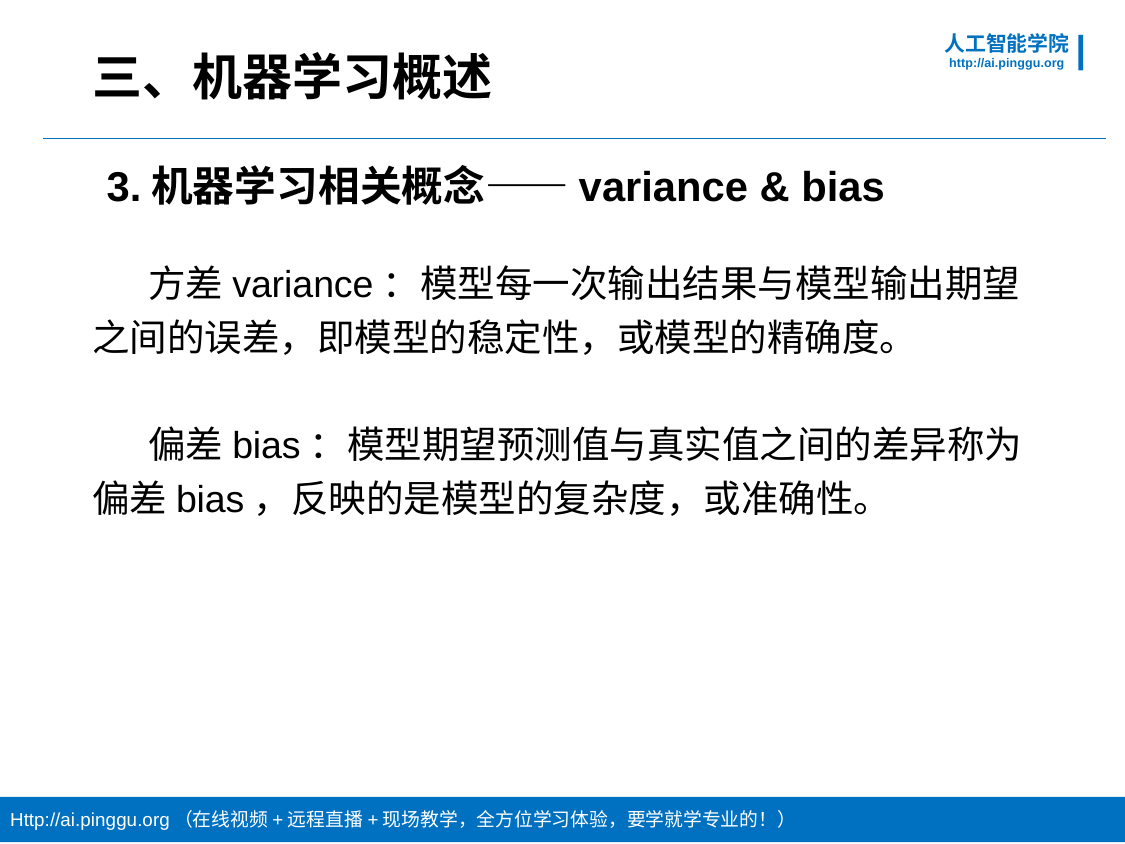

# 三、机器学习概述
3.机器学习相关概念——variance & bias
方差variance：模型每一次输出结果与模型输出期望之间的误差，即模型的稳定性，或模型的精确度。

偏差bias：模型期望预测值与真实值之间的差异称为偏差bias，反映的是模型的复杂度，或准确性。
23